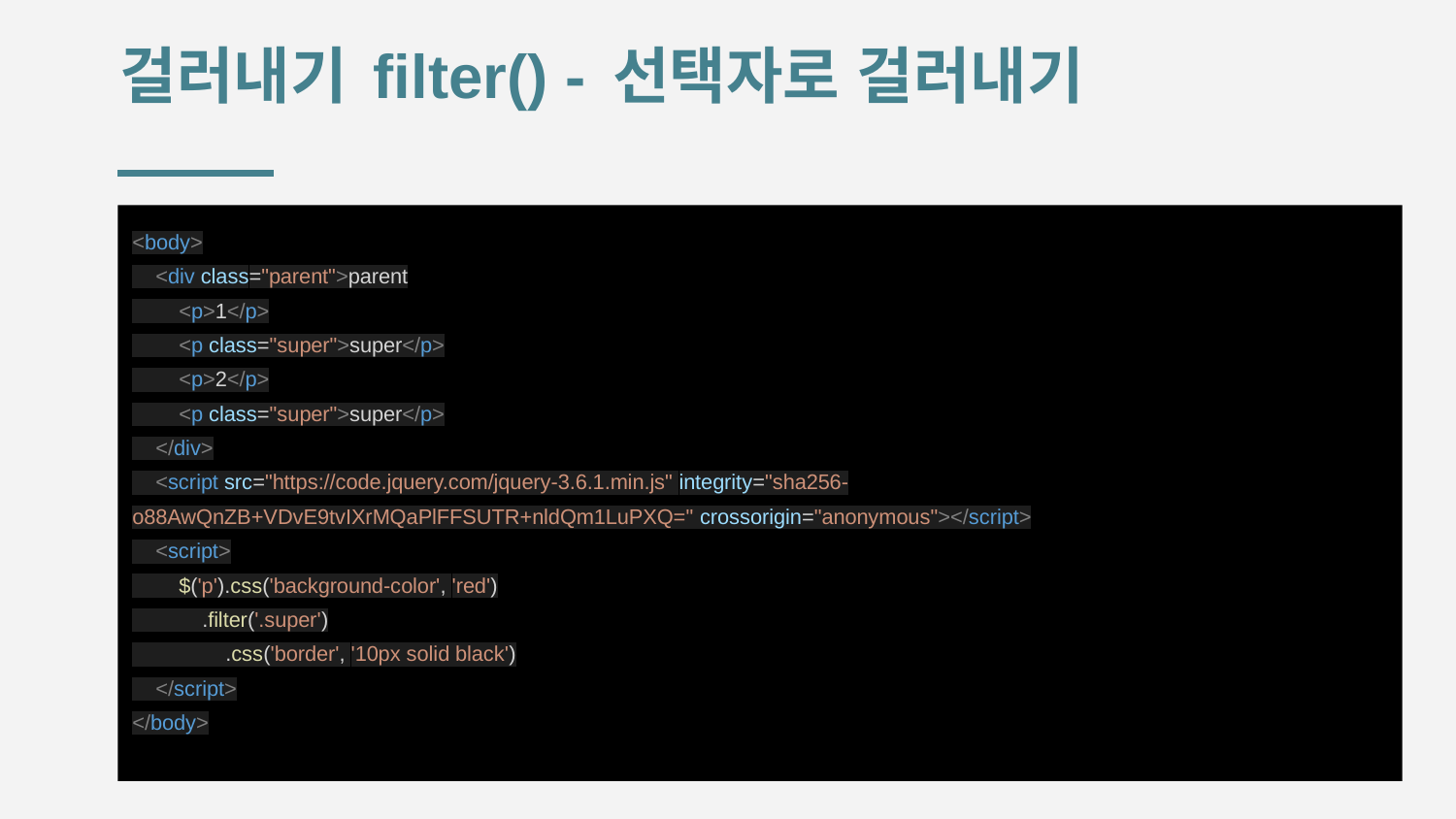

# 걸러내기 filter() - 선택자로 걸러내기
<body>
    <div class="parent">parent
        <p>1</p>
        <p class="super">super</p>
        <p>2</p>
        <p class="super">super</p>
    </div>
    <script src="https://code.jquery.com/jquery-3.6.1.min.js" integrity="sha256-o88AwQnZB+VDvE9tvIXrMQaPlFFSUTR+nldQm1LuPXQ=" crossorigin="anonymous"></script>
    <script>
        $('p').css('background-color', 'red')
            .filter('.super')
                .css('border', '10px solid black')
    </script>
</body>